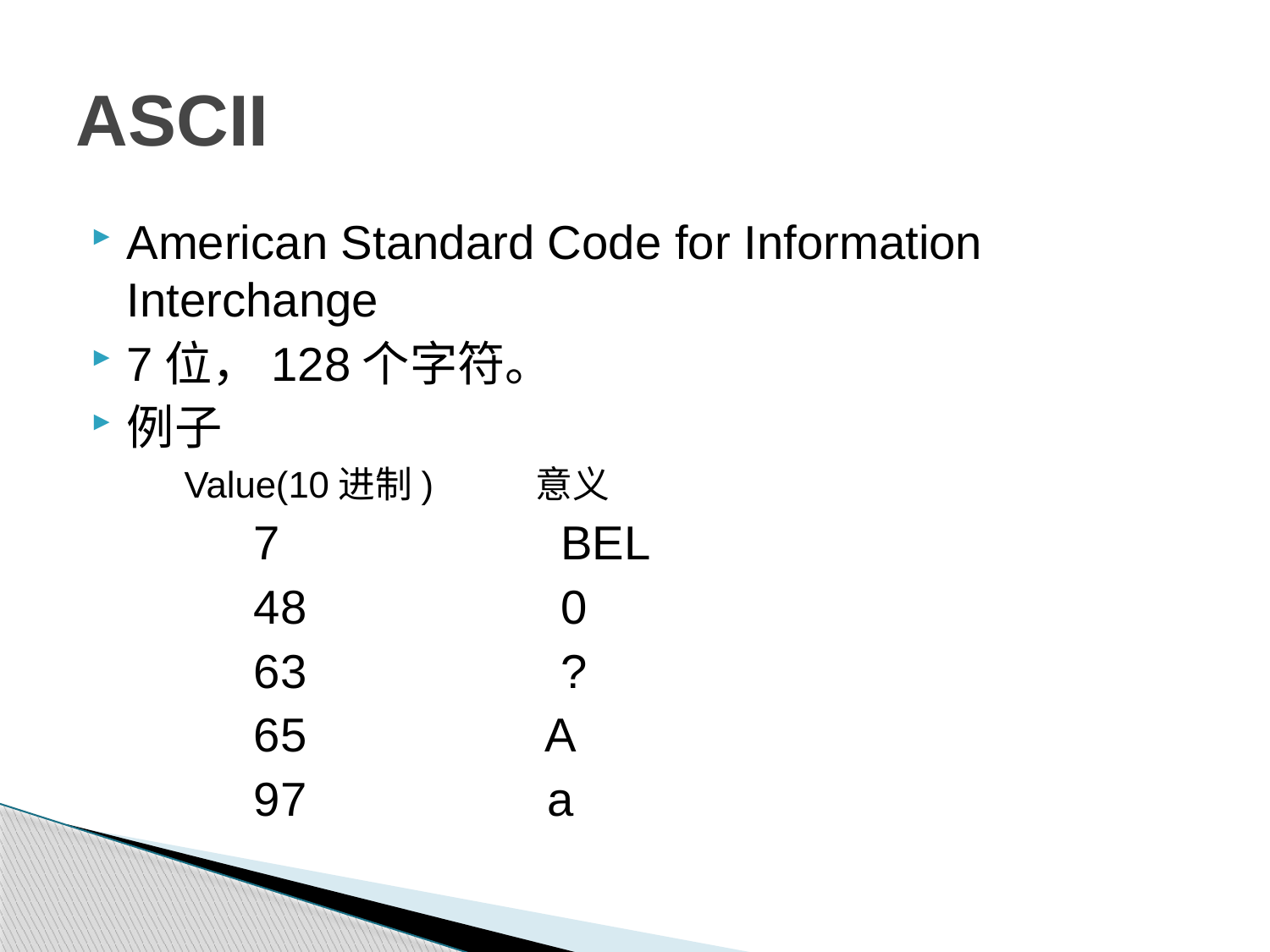

# ASCII
American Standard Code for Information Interchange
7位，128个字符。
例子
  Value(10进制)         意义
   	7		    BEL
   	48		    0
   	63		    ?
   	65		   A
   	97		   a